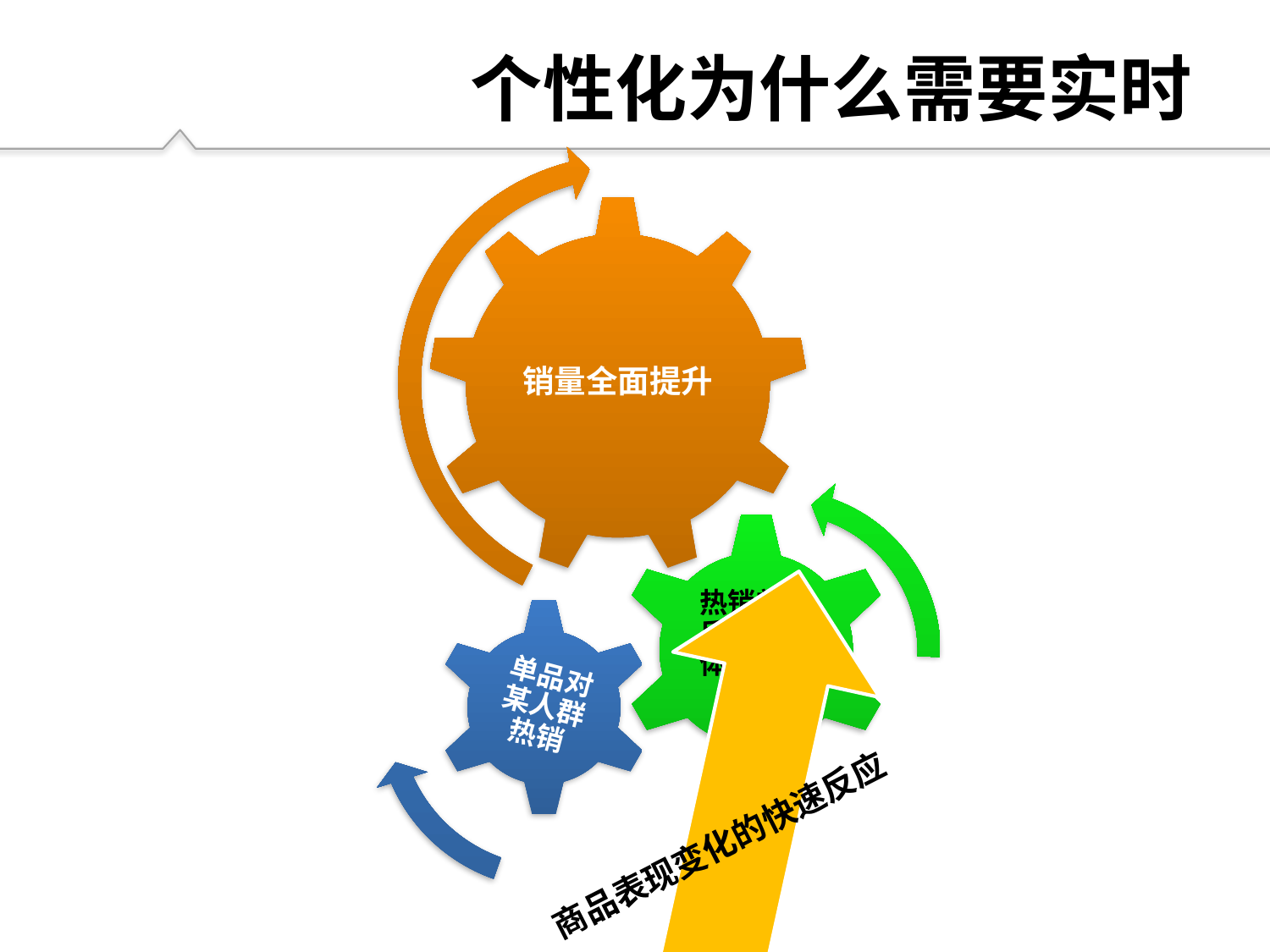

# 个性化为什么需要实时
销量全面提升
热销效果反应到群体中的其他人
单品对某人群热销
商品表现变化的快速反应